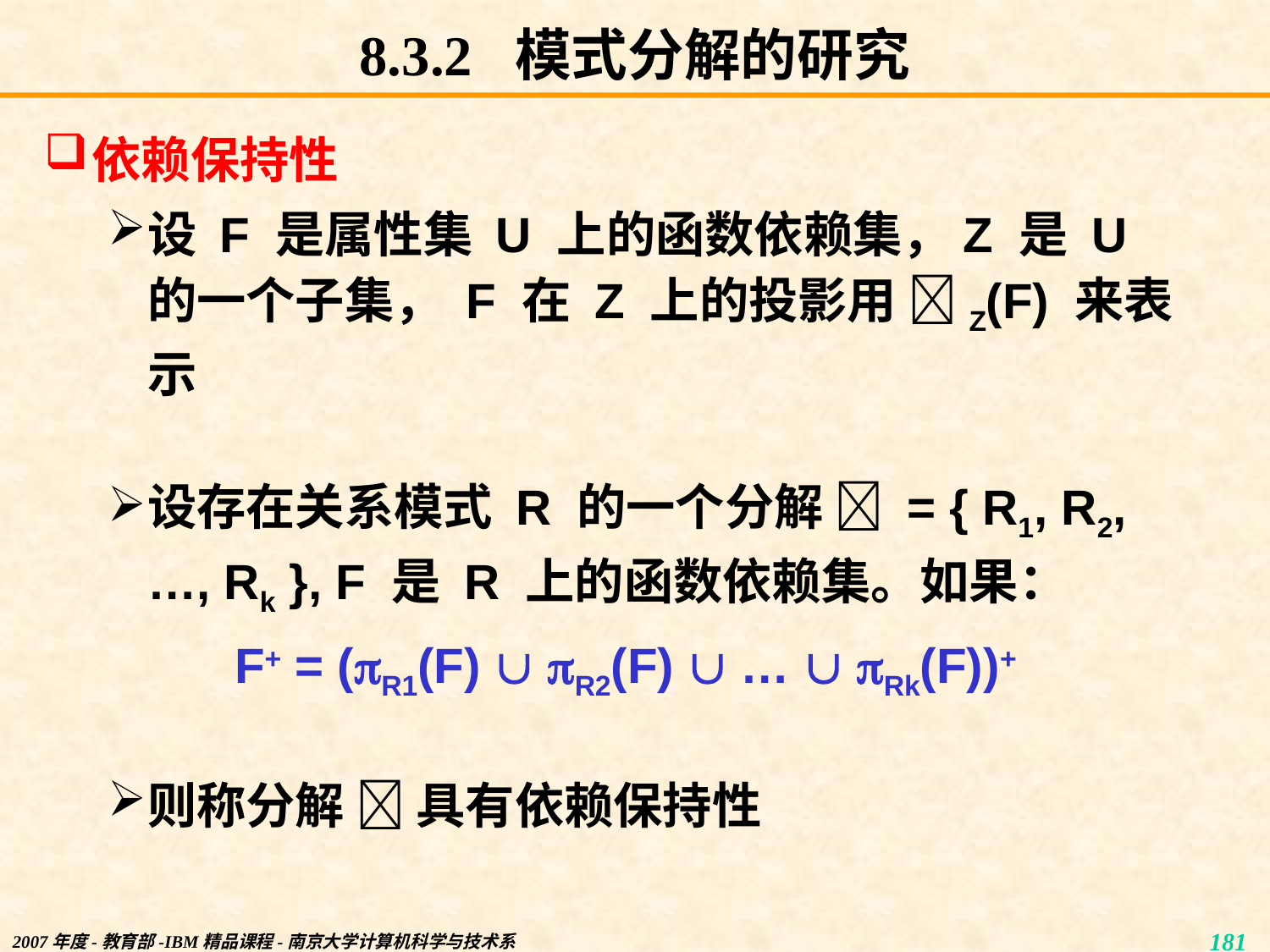

# 8.3.2  模式分解的研究
依赖保持性
设 F 是属性集 U 上的函数依赖集，Z 是 U 的一个子集， F 在 Z 上的投影用 πZ(F) 来表示

设存在关系模式 R 的一个分解 ρ = { R1, R2, …, Rk }, F 是 R 上的函数依赖集。如果：
F+ = (πR1(F) ∪ πR2(F) ∪ … ∪ πRk(F))+

则称分解 ρ 具有依赖保持性
181
2007年度-教育部-IBM精品课程-南京大学计算机科学与技术系